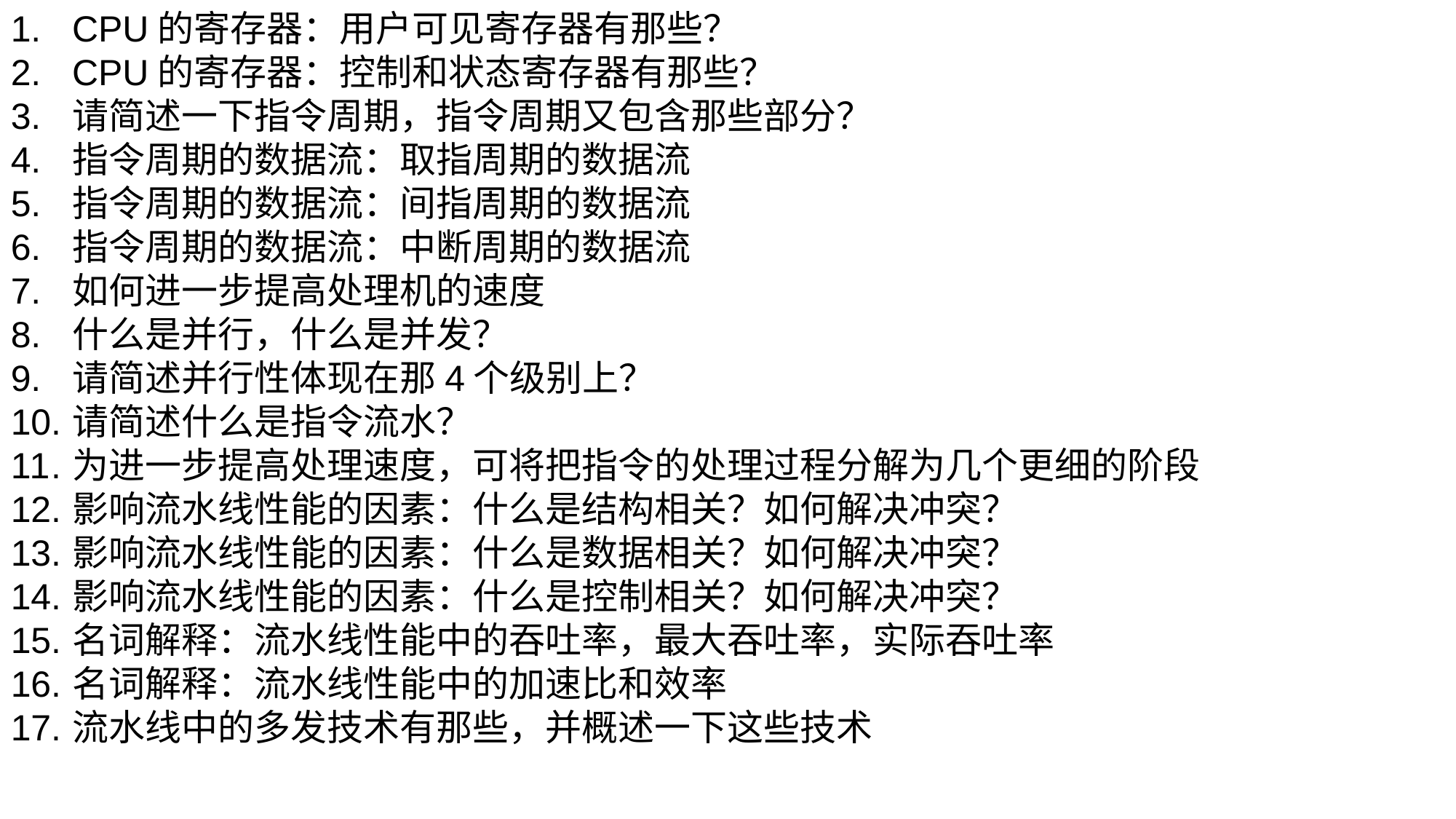

CPU的寄存器：用户可见寄存器有那些？
CPU的寄存器：控制和状态寄存器有那些？
请简述一下指令周期，指令周期又包含那些部分？
指令周期的数据流：取指周期的数据流
指令周期的数据流：间指周期的数据流
指令周期的数据流：中断周期的数据流
如何进一步提高处理机的速度
什么是并行，什么是并发？
请简述并行性体现在那4个级别上？
请简述什么是指令流水？
为进一步提高处理速度，可将把指令的处理过程分解为几个更细的阶段
影响流水线性能的因素：什么是结构相关？如何解决冲突？
影响流水线性能的因素：什么是数据相关？如何解决冲突？
影响流水线性能的因素：什么是控制相关？如何解决冲突？
名词解释：流水线性能中的吞吐率，最大吞吐率，实际吞吐率
名词解释：流水线性能中的加速比和效率
流水线中的多发技术有那些，并概述一下这些技术